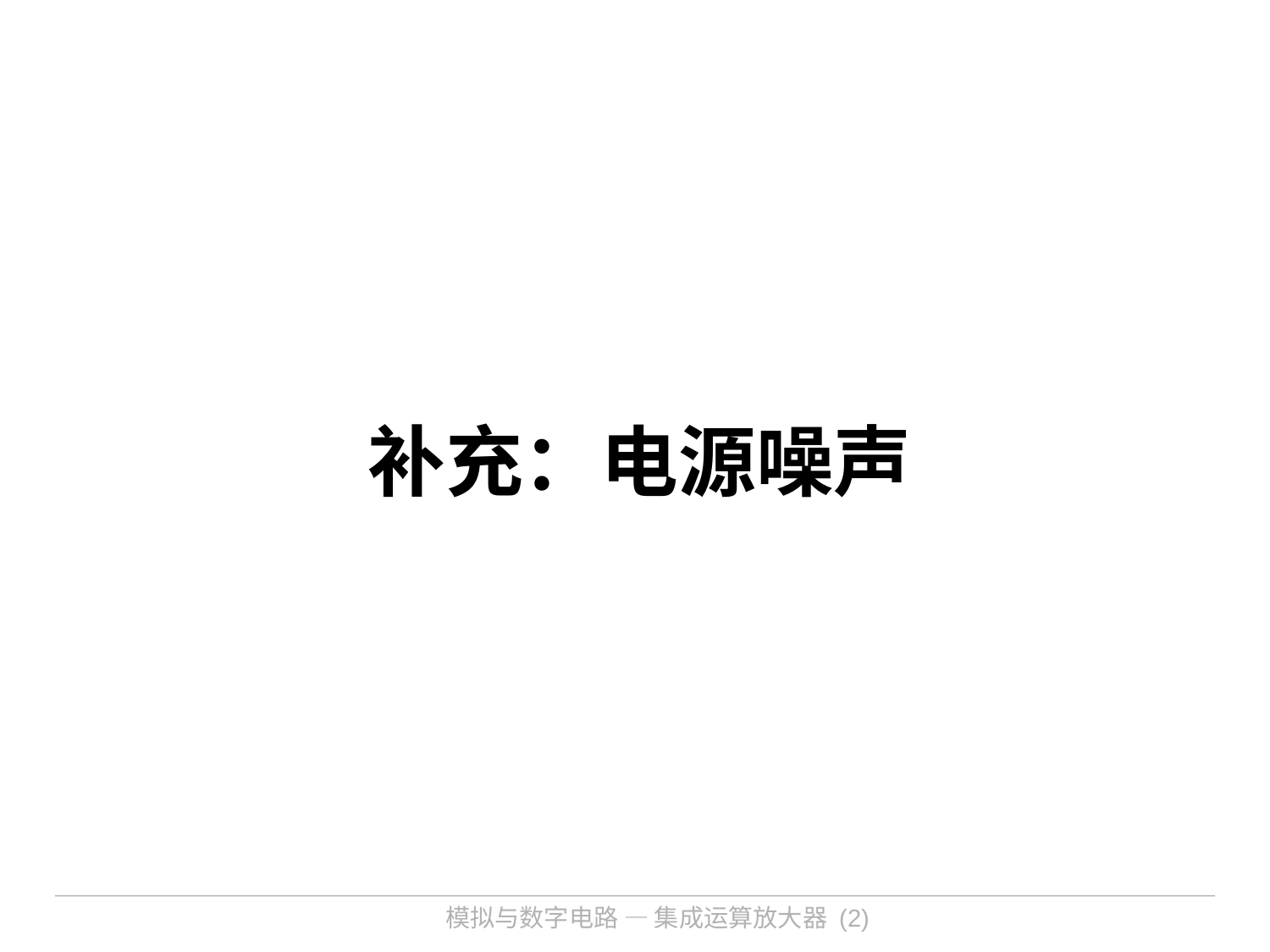

# 补充：电源噪声

模拟与数字电路 — 集成运算放大器 (2)
26